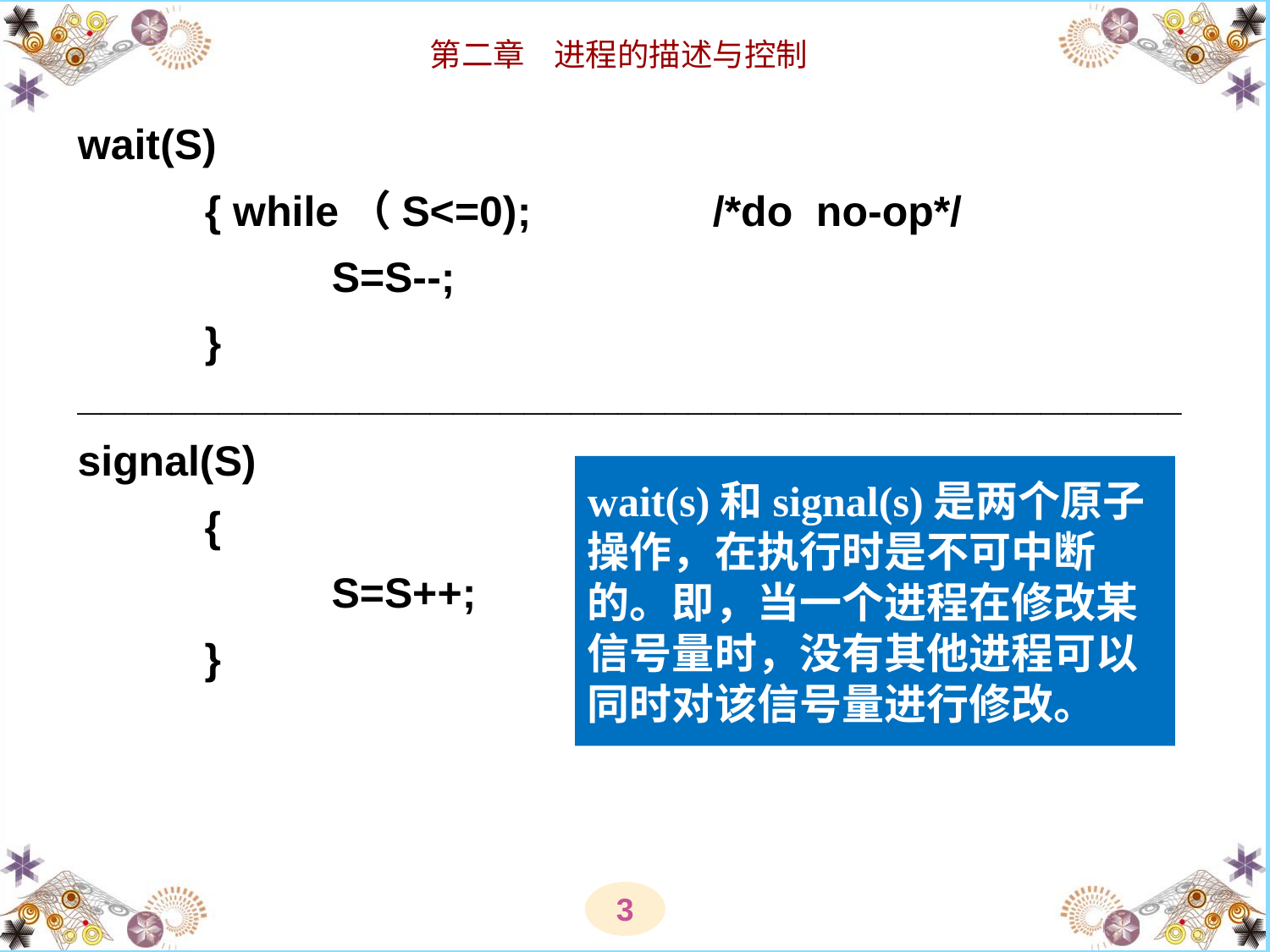

# wait(S) { while（S<=0);		/*do  no-op*/ S=S--; }
_______________________________________________
signal(S)
	{
		S=S++;
	}
wait(s)和signal(s)是两个原子操作，在执行时是不可中断的。即，当一个进程在修改某信号量时，没有其他进程可以同时对该信号量进行修改。